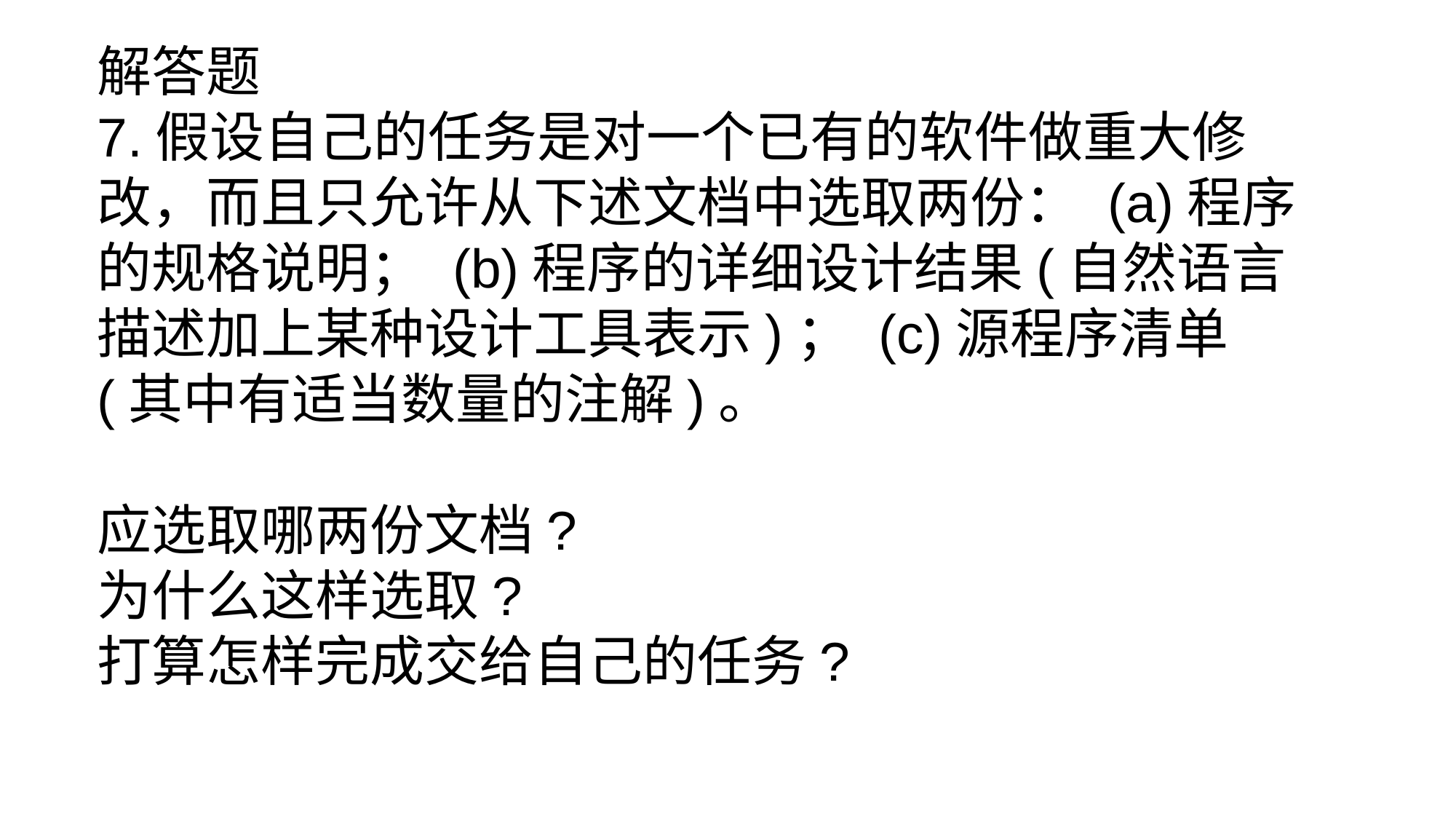

解答题
7.假设自己的任务是对一个已有的软件做重大修改，而且只允许从下述文档中选取两份： (a)程序的规格说明； (b)程序的详细设计结果(自然语言描述加上某种设计工具表示)； (c)源程序清单(其中有适当数量的注解)。

应选取哪两份文档?
为什么这样选取?
打算怎样完成交给自己的任务?